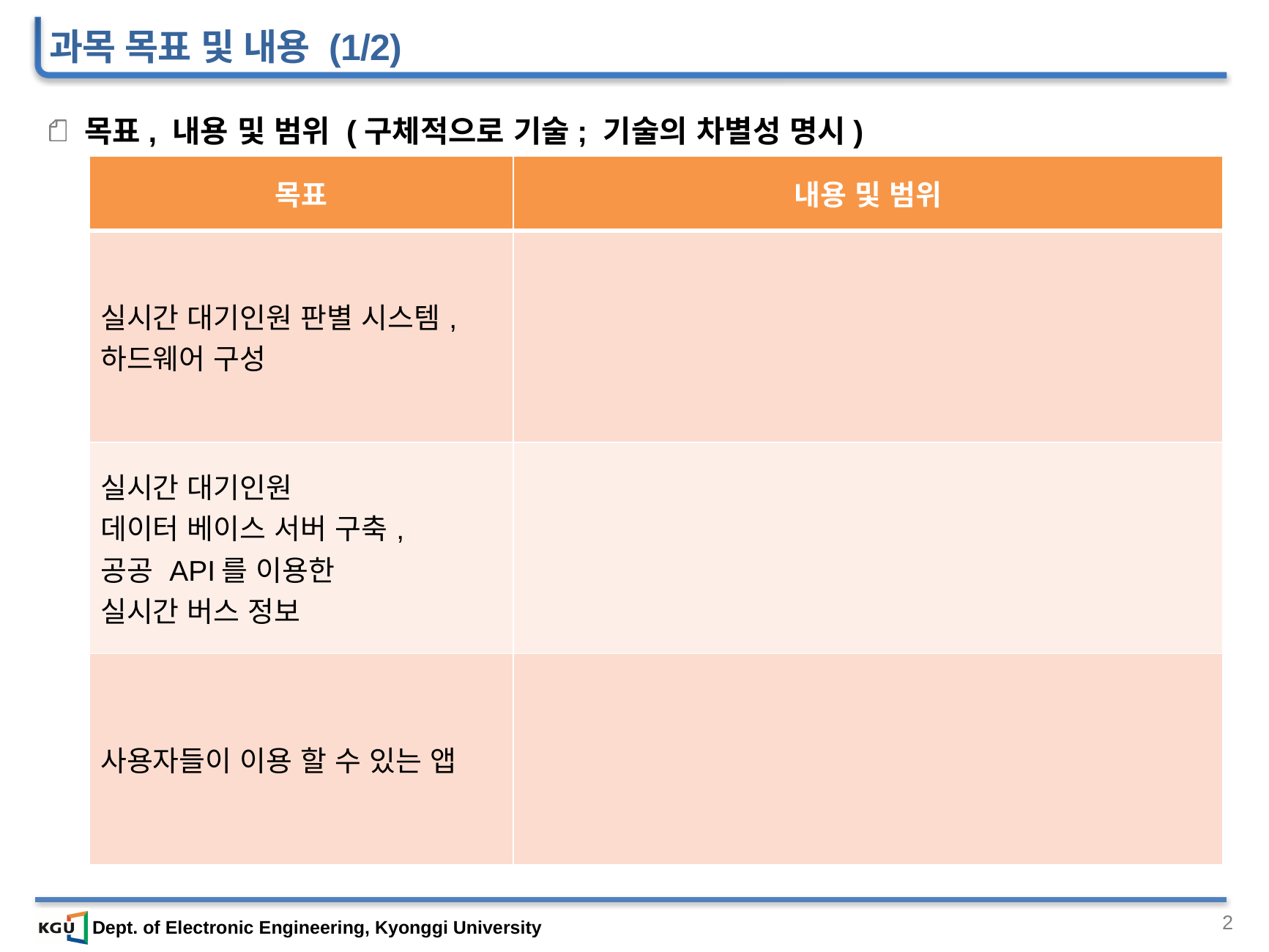

과목 목표 및 내용 (1/2)
목표, 내용 및 범위 (구체적으로 기술; 기술의 차별성 명시)

| 목표 | 내용 및 범위 |
| --- | --- |
| 실시간 대기인원 판별 시스템, 하드웨어 구성 |  |
| 실시간 대기인원 데이터 베이스 서버 구축, 공공 API를 이용한 실시간 버스 정보 |  |
| 사용자들이 이용 할 수 있는 앱 |  |